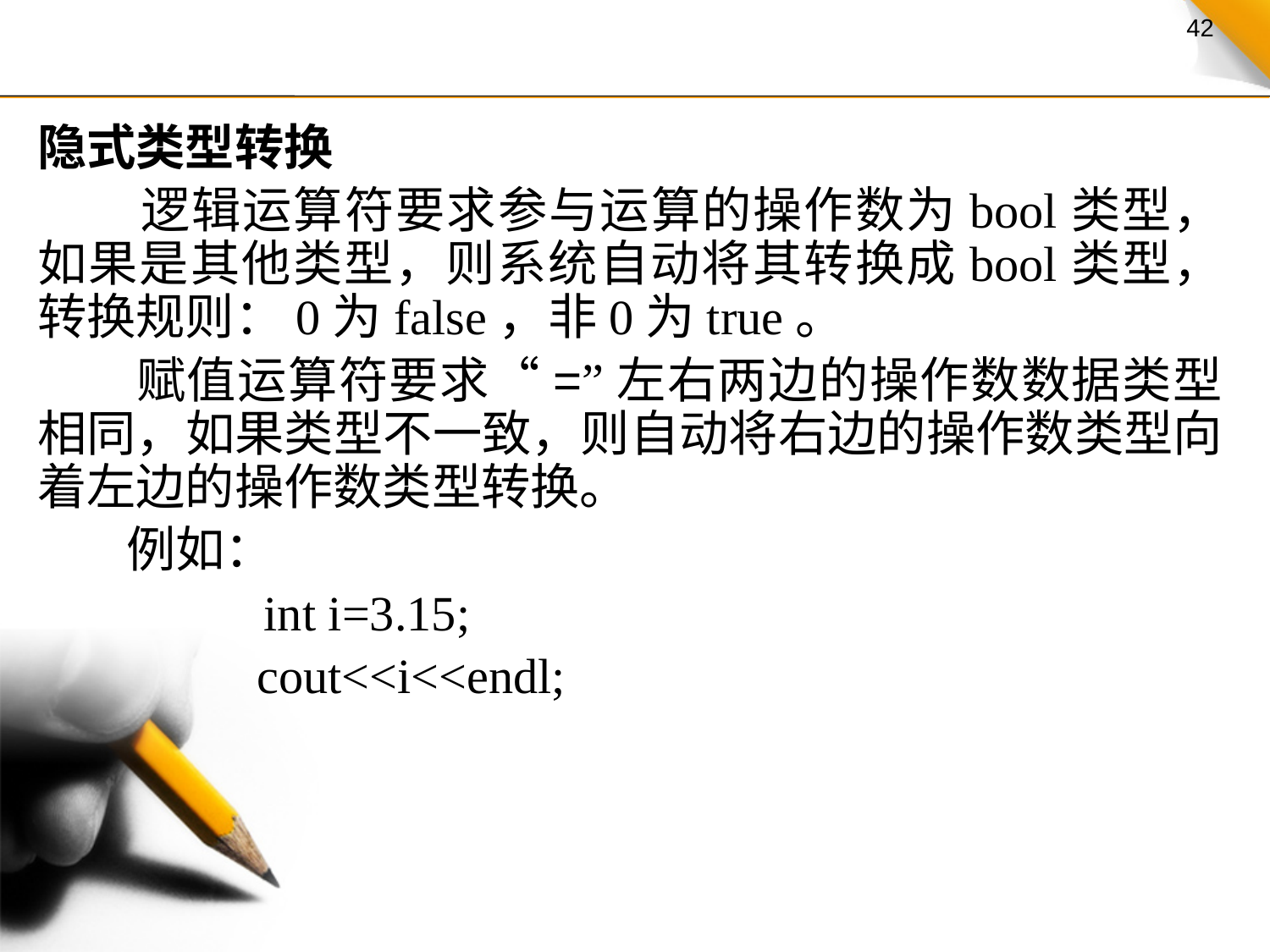

隐式类型转换
       逻辑运算符要求参与运算的操作数为bool类型，如果是其他类型，则系统自动将其转换成bool类型，转换规则：0为false，非0为true。
       赋值运算符要求“=”左右两边的操作数数据类型相同，如果类型不一致，则自动将右边的操作数类型向着左边的操作数类型转换。
       例如：
	             int i=3.15;
	              cout<<i<<endl;